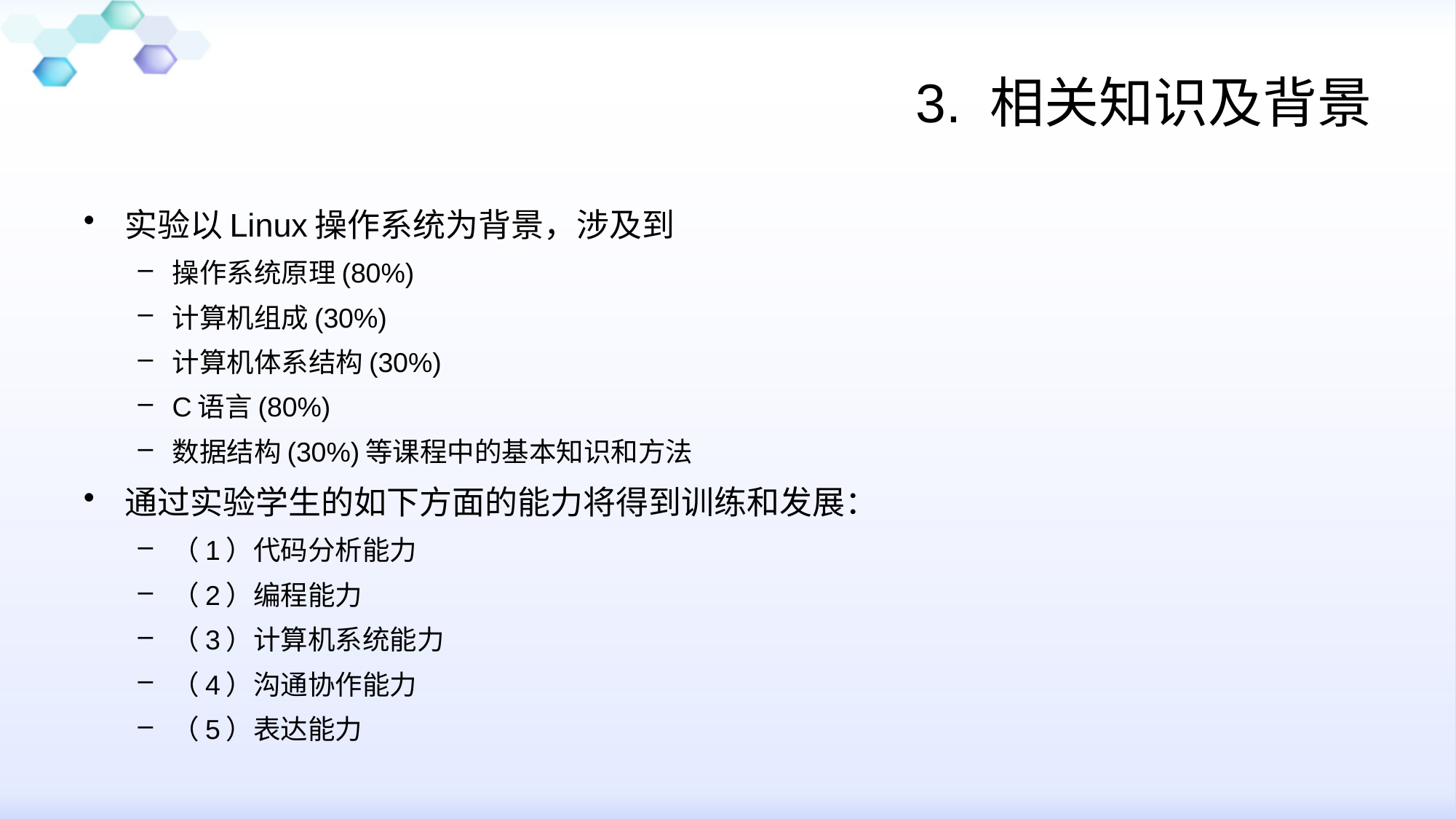

# 3. 相关知识及背景
实验以Linux操作系统为背景，涉及到
操作系统原理(80%)
计算机组成(30%)
计算机体系结构(30%)
C语言(80%)
数据结构(30%)等课程中的基本知识和方法
通过实验学生的如下方面的能力将得到训练和发展：
（1）代码分析能力
（2）编程能力
（3）计算机系统能力
（4）沟通协作能力
（5）表达能力